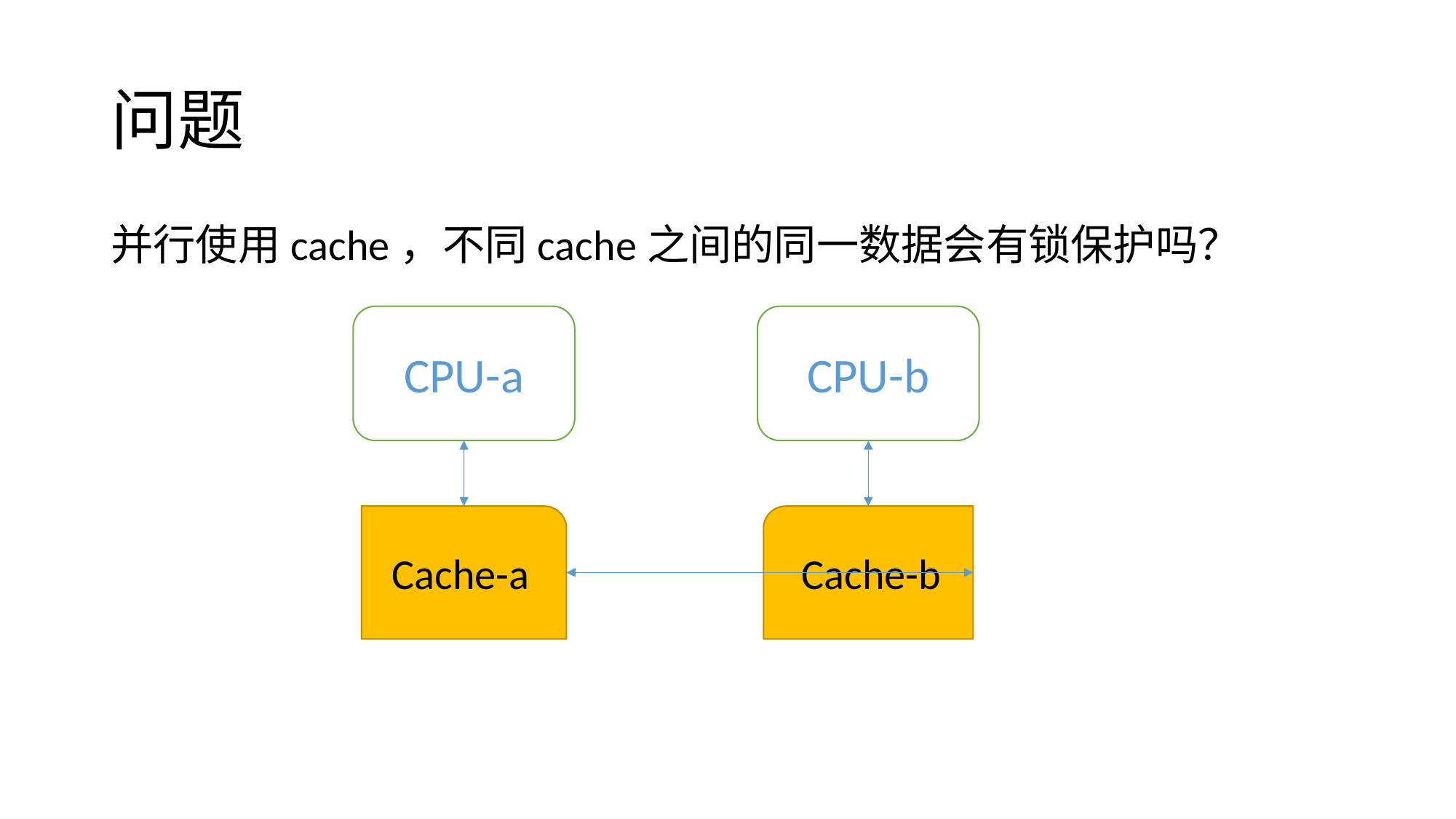

# 问题
并行使用cache，不同cache之间的同一数据会有锁保护吗？
CPU-a
CPU-b
Cache-a
Cache-b